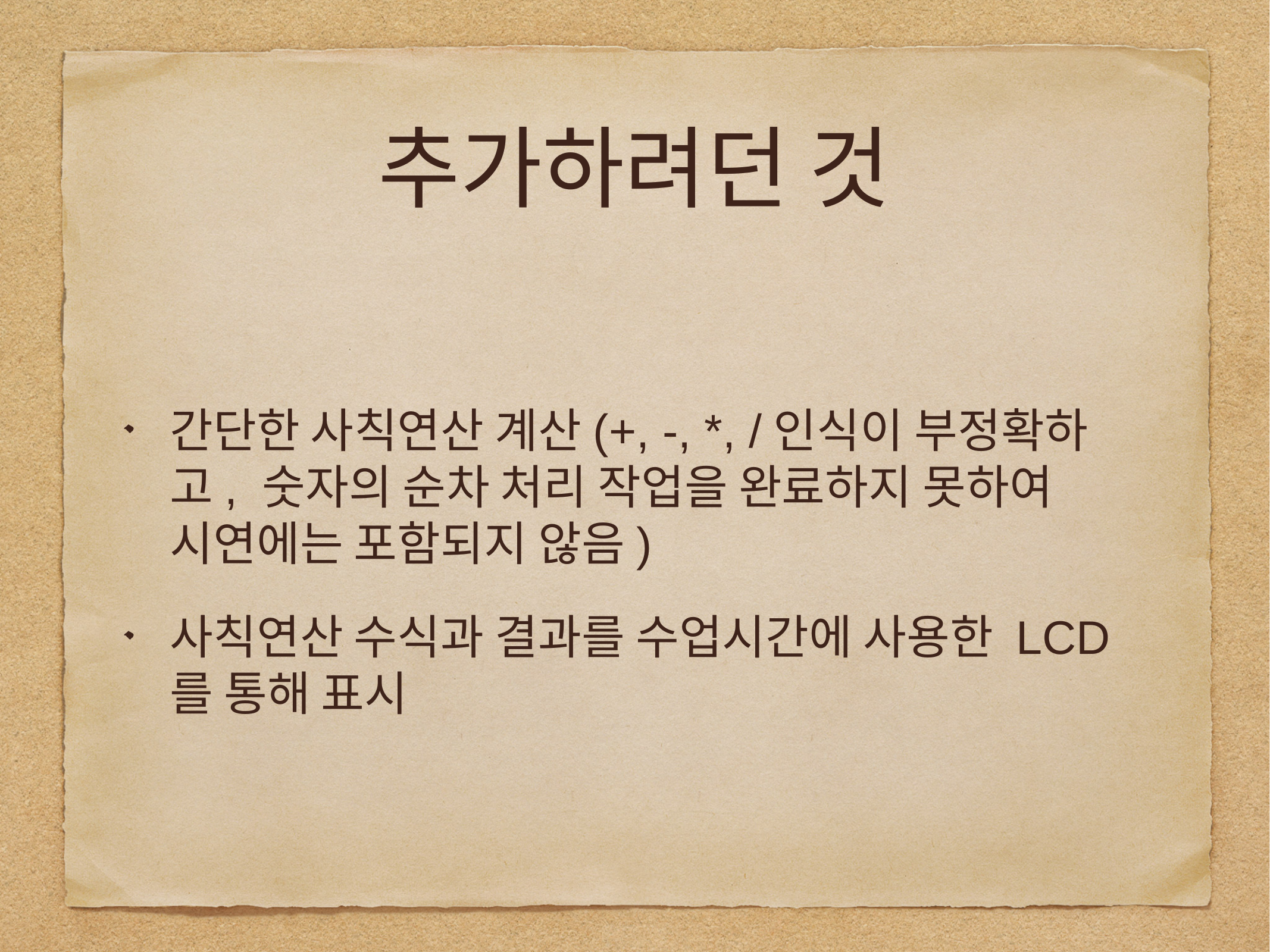

# 추가하려던 것
간단한 사칙연산 계산(+, -, *, /인식이 부정확하고, 숫자의 순차 처리 작업을 완료하지 못하여 시연에는 포함되지 않음)
사칙연산 수식과 결과를 수업시간에 사용한 LCD 를 통해 표시